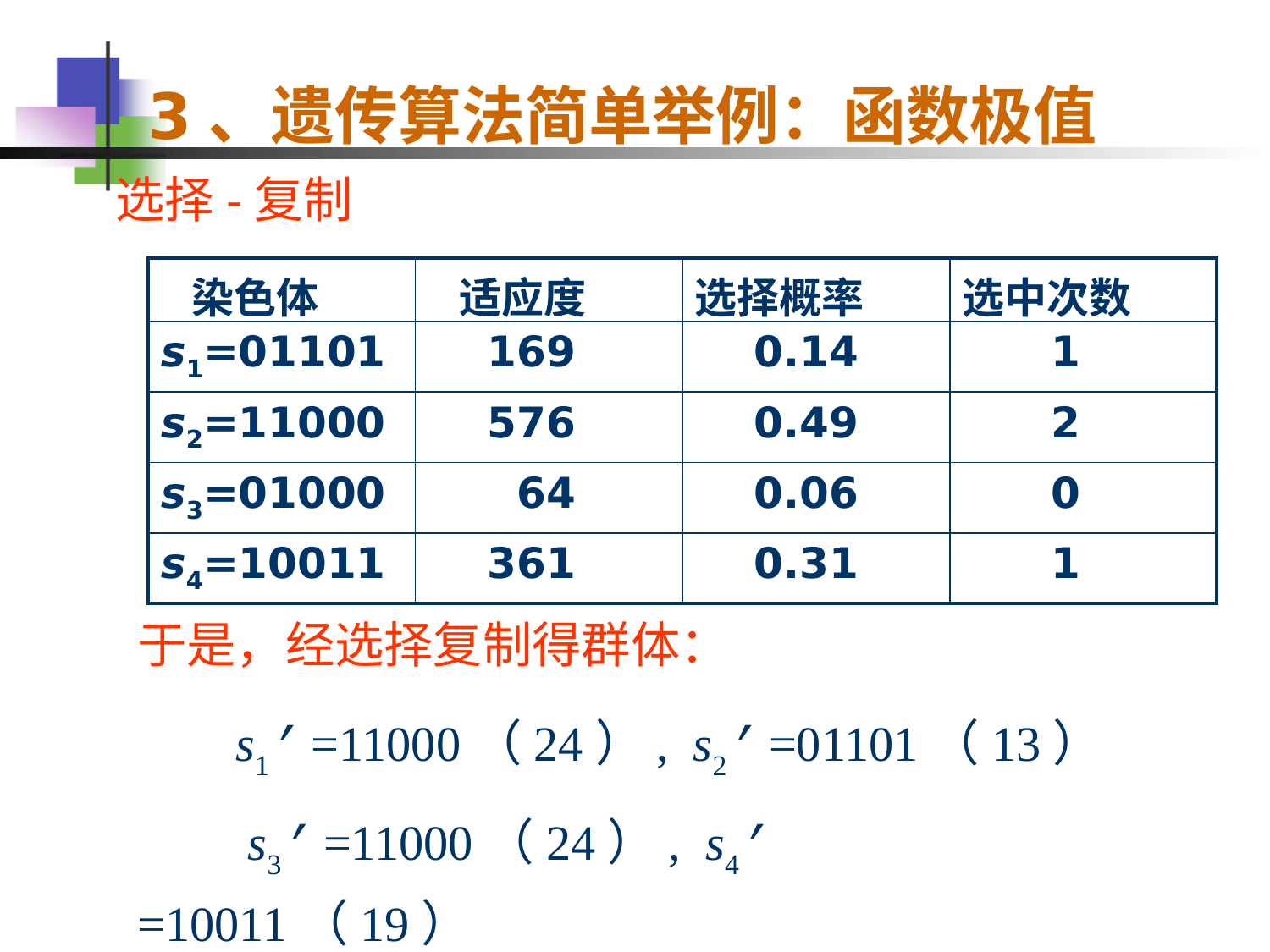

3、遗传算法简单举例：函数极值
选择-复制
| 染色体 | 适应度 | 选择概率 | 选中次数 |
| --- | --- | --- | --- |
| s1=01101 | 169 | 0.14 | 1 |
| s2=11000 | 576 | 0.49 | 2 |
| s3=01000 | 64 | 0.06 | 0 |
| s4=10011 | 361 | 0.31 | 1 |
于是，经选择复制得群体：
        s1’ =11000（24）,  s2’ =01101（13）
         s3’ =11000（24）,  s4’ =10011（19）